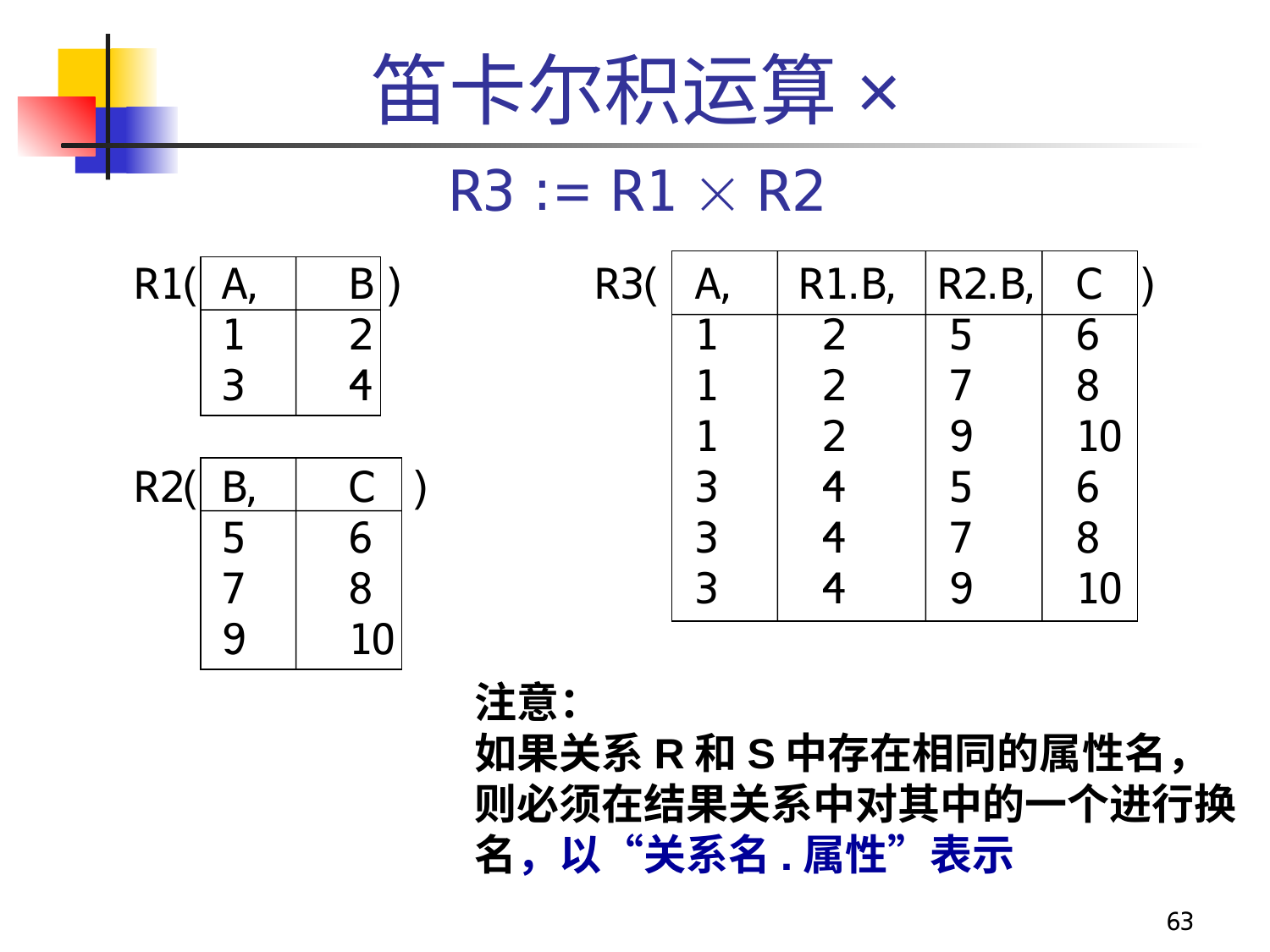

笛卡尔积运算×
# R3 := R1 × R2
   R1(	A,	B )
	1	2
	3	4

   R2(	B,	C   )
	5	6
	7	8
	9	10
  R3(	A,     R1.B,   R2.B,	C   )
	1	2	5	6
	1	2	7	8
	1	2	9	10
	3	4	5	6
	3	4	7	8
	3	4	9	10

注意：
如果关系R和S中存在相同的属性名，则必须在结果关系中对其中的一个进行换名，以“关系名.属性”表示

63